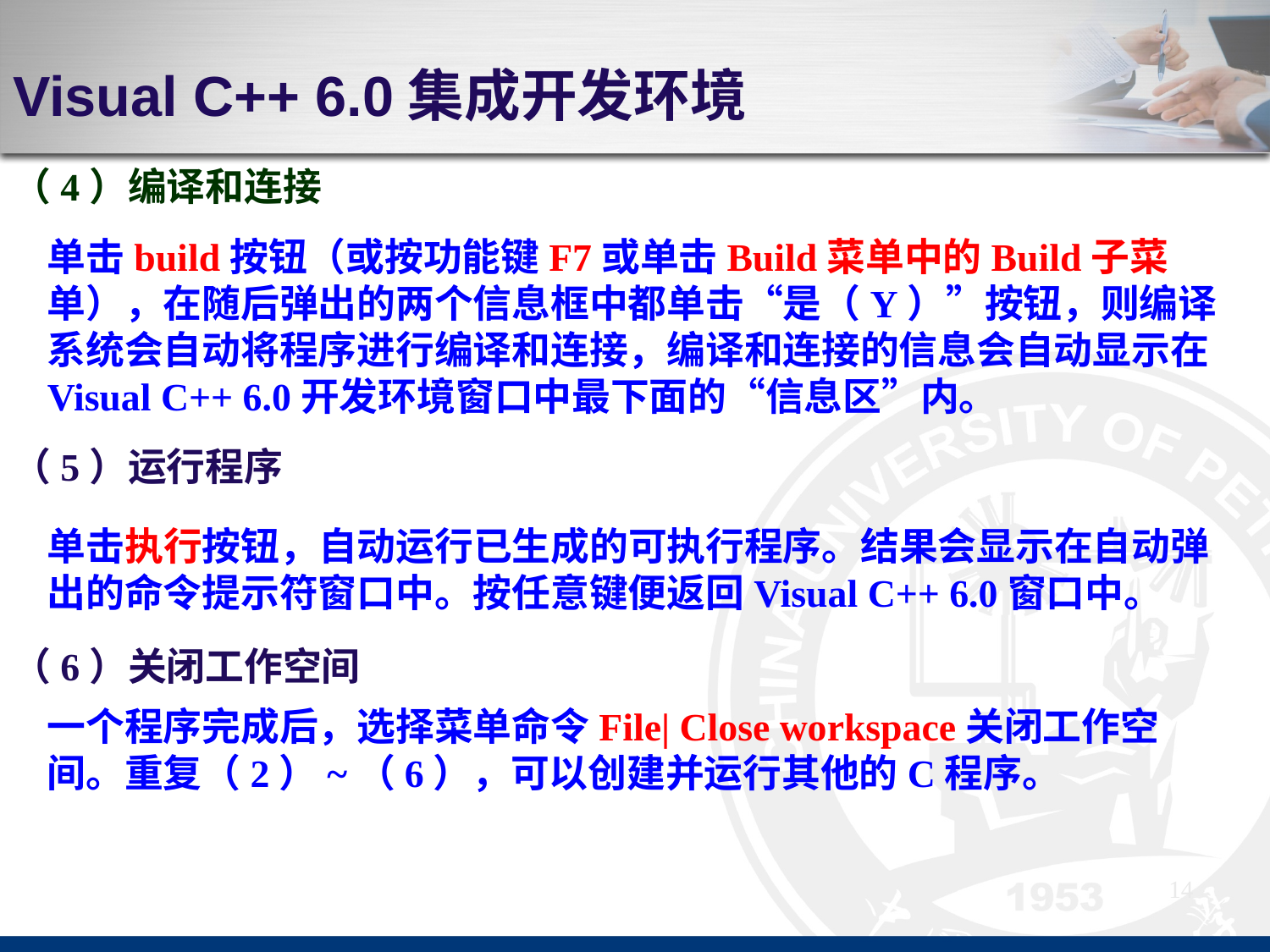

# Visual C++ 6.0集成开发环境
（4）编译和连接
单击build按钮（或按功能键F7或单击Build菜单中的Build子菜单），在随后弹出的两个信息框中都单击“是（Y）”按钮，则编译系统会自动将程序进行编译和连接，编译和连接的信息会自动显示在Visual C++ 6.0开发环境窗口中最下面的“信息区”内。
（5）运行程序
单击执行按钮，自动运行已生成的可执行程序。结果会显示在自动弹出的命令提示符窗口中。按任意键便返回Visual C++ 6.0窗口中。
（6）关闭工作空间
一个程序完成后，选择菜单命令File| Close workspace关闭工作空间。重复（2）~（6），可以创建并运行其他的C程序。
14